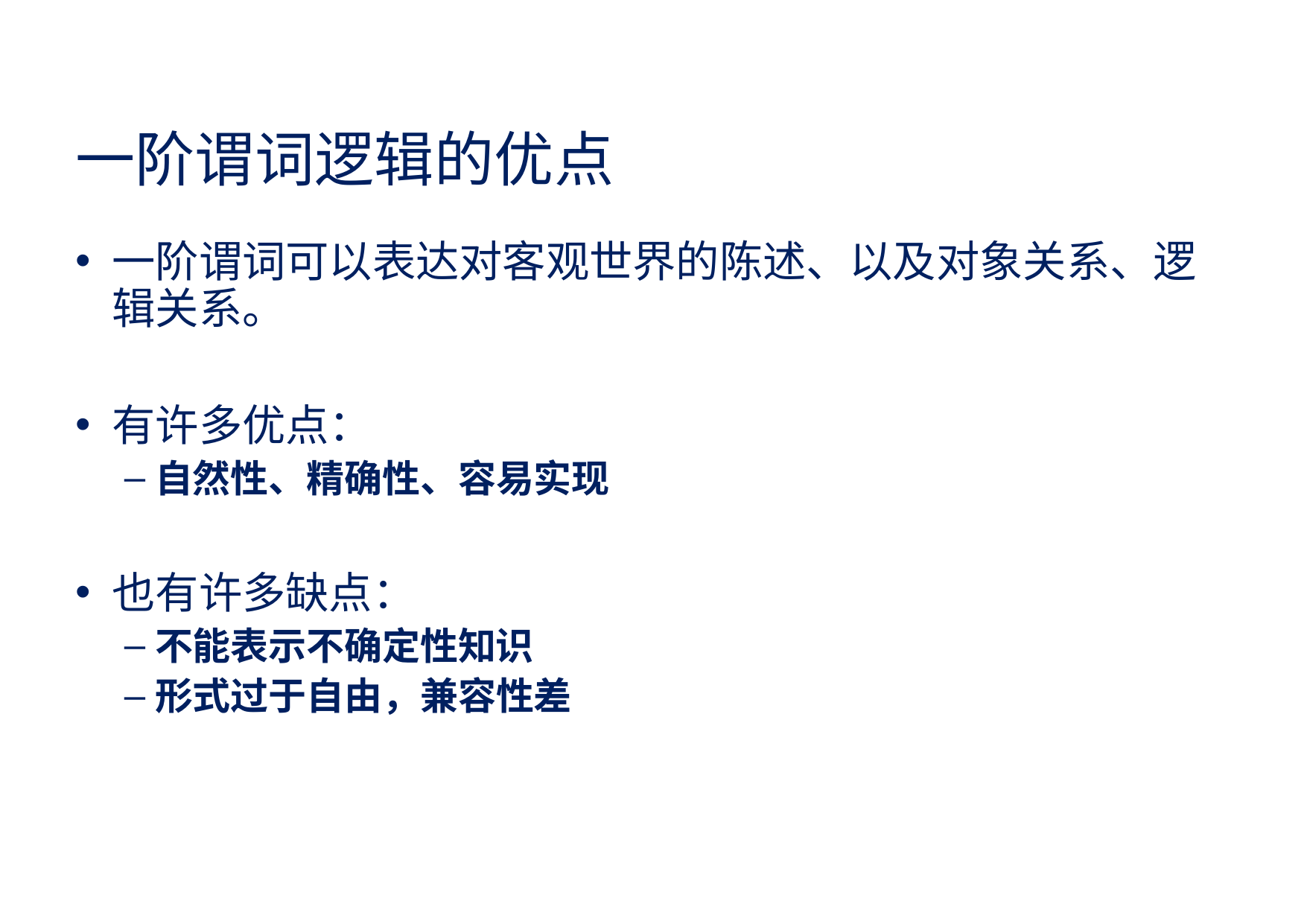

# 一阶谓词逻辑的优点
一阶谓词可以表达对客观世界的陈述、以及对象关系、逻 辑关系。

有许多优点：
自然性、精确性、容易实现

也有许多缺点：
不能表示不确定性知识
形式过于自由，兼容性差
34